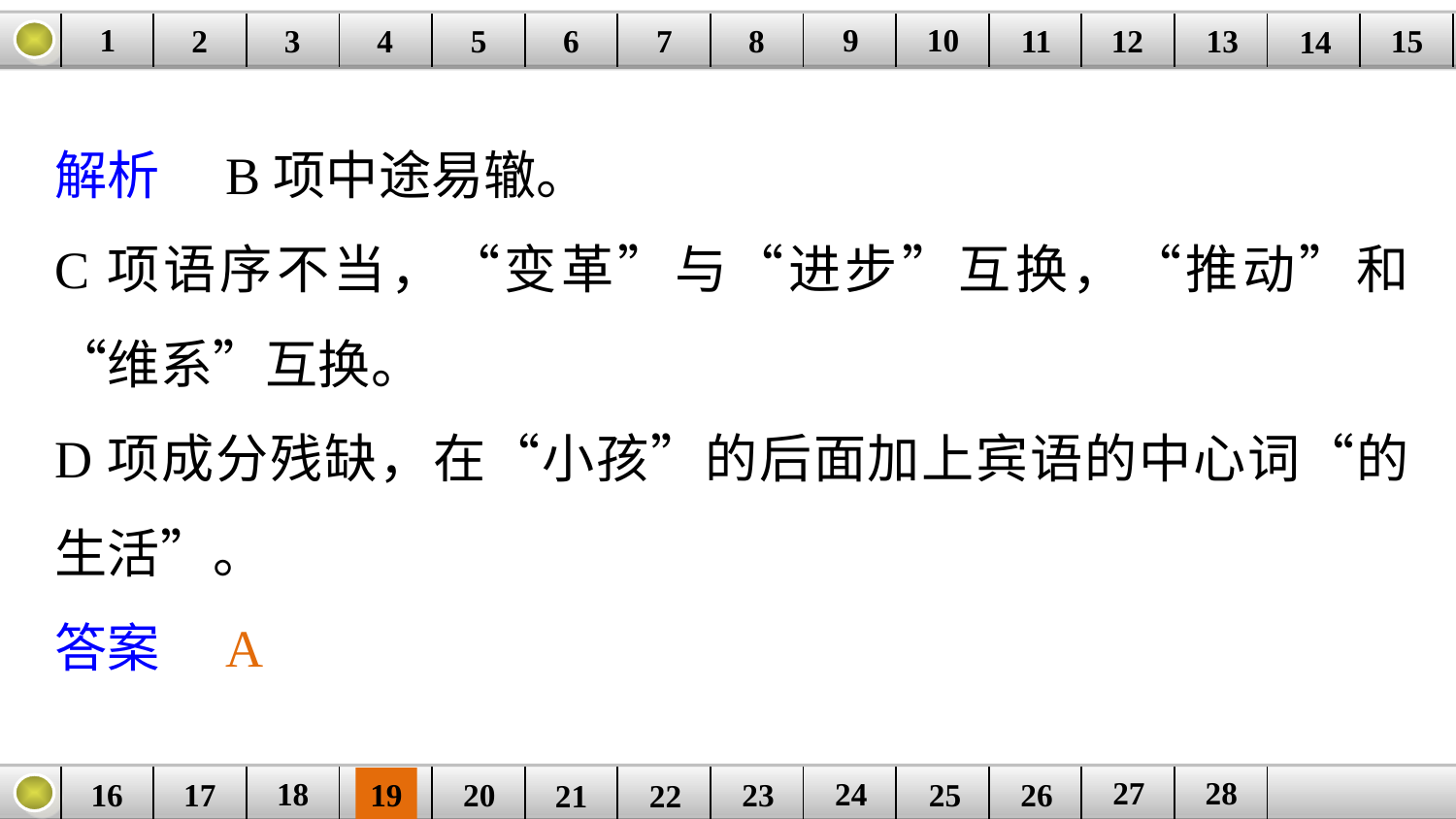

9
10
1
3
4
5
6
8
11
2
12
15
|  |  |  |  |  |  |  |  |  |  |  |  |  |  |  |
| --- | --- | --- | --- | --- | --- | --- | --- | --- | --- | --- | --- | --- | --- | --- |
7
13
14

解析　B项中途易辙。
C项语序不当，“变革”与“进步”互换，“推动”和“维系”互换。
D项成分残缺，在“小孩”的后面加上宾语的中心词“的生活”。
答案　A

27
28
18
24
16
25
26
|  |  |  |  |  |  |  |  |  |  |  |  |  |
| --- | --- | --- | --- | --- | --- | --- | --- | --- | --- | --- | --- | --- |
23
17
19
20
21
22